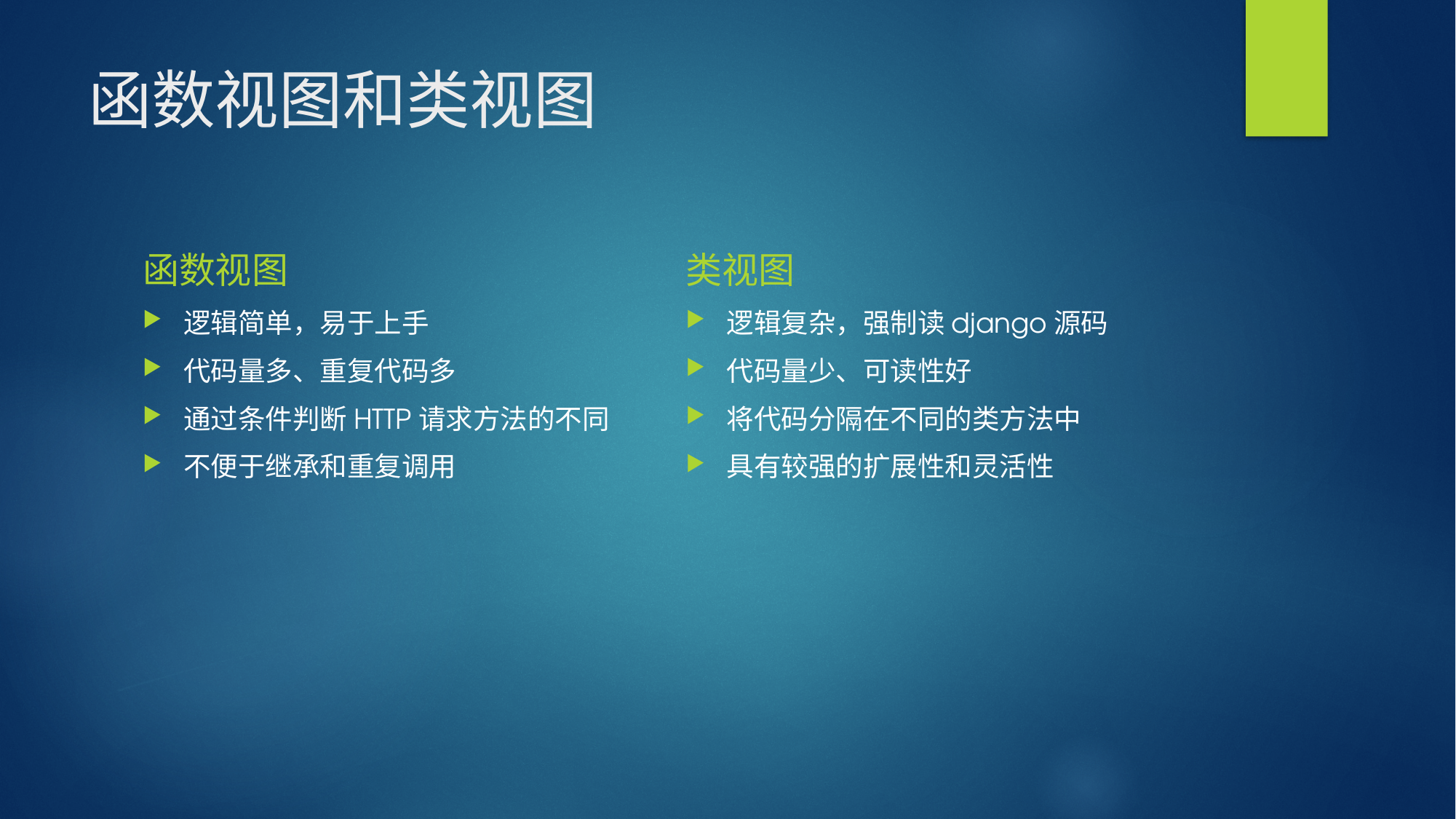

# 函数视图和类视图
函数视图
类视图
逻辑简单，易于上手
代码量多、重复代码多
通过条件判断HTTP请求方法的不同
不便于继承和重复调用
逻辑复杂，强制读django源码
代码量少、可读性好
将代码分隔在不同的类方法中
具有较强的扩展性和灵活性